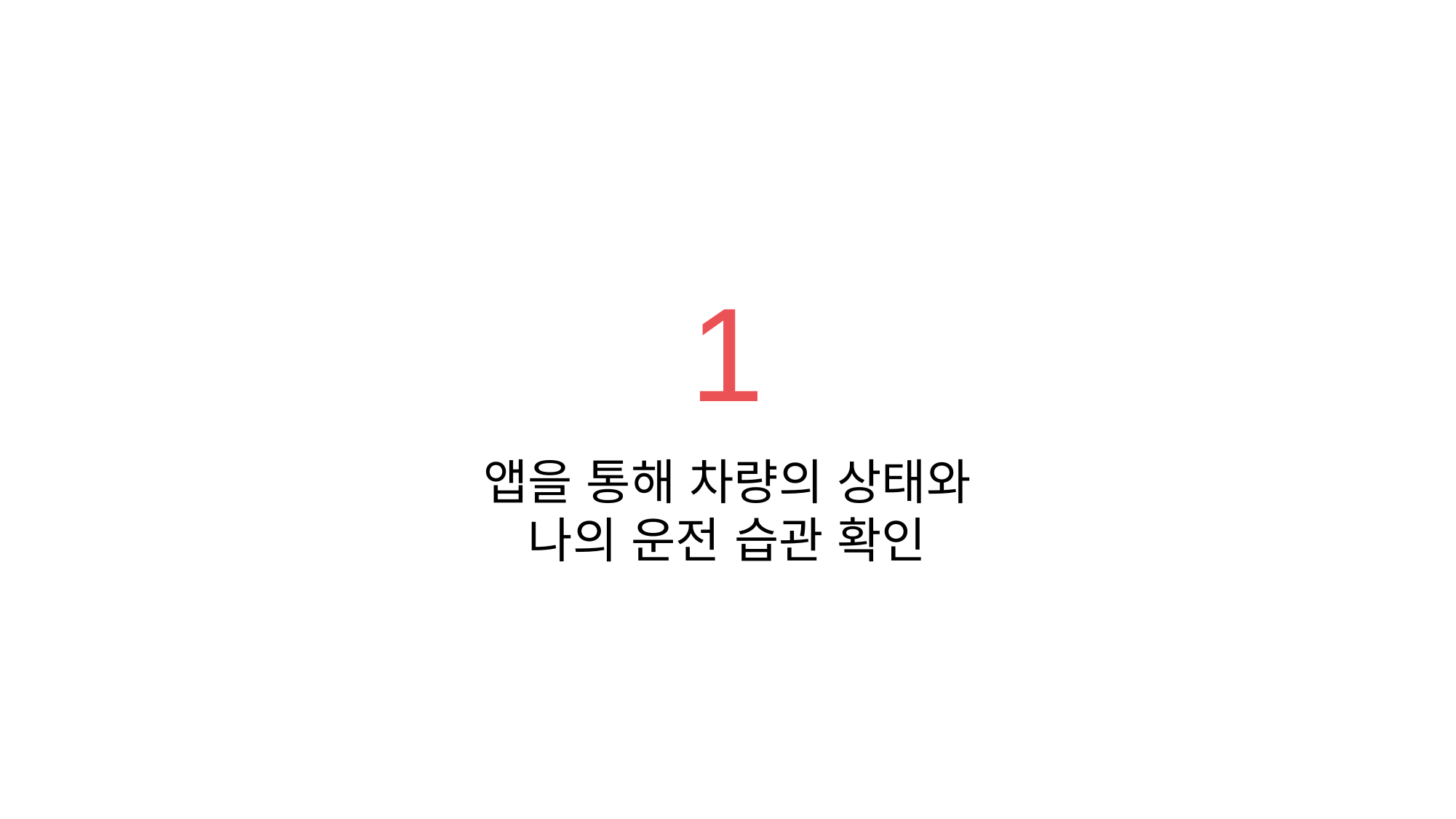

1
앱을 통해 차량의 상태와
나의 운전 습관 확인